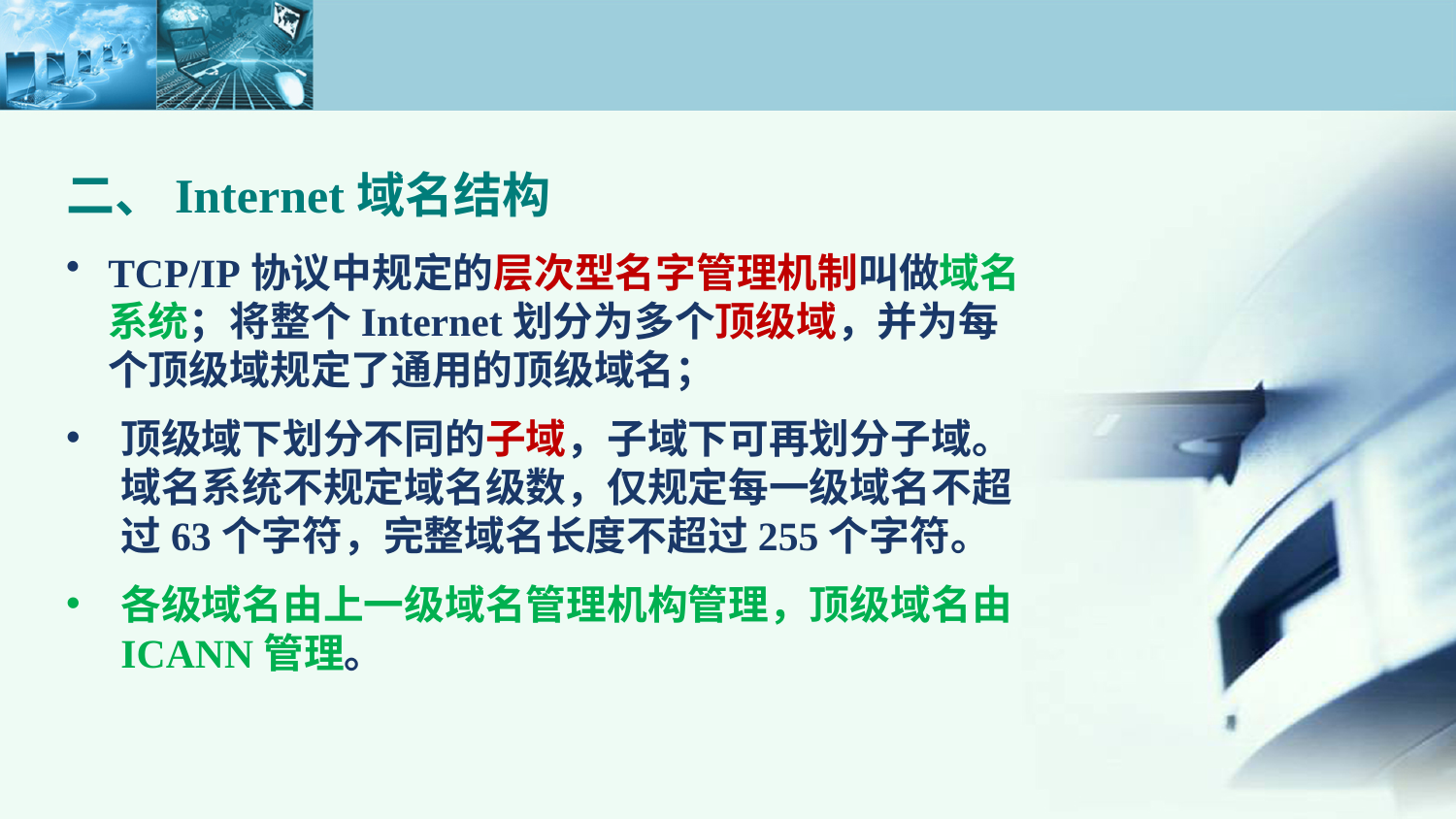

二、Internet域名结构
TCP/IP协议中规定的层次型名字管理机制叫做域名系统；将整个Internet划分为多个顶级域，并为每个顶级域规定了通用的顶级域名；
顶级域下划分不同的子域，子域下可再划分子域。域名系统不规定域名级数，仅规定每一级域名不超过63个字符，完整域名长度不超过255个字符。
各级域名由上一级域名管理机构管理，顶级域名由ICANN管理。